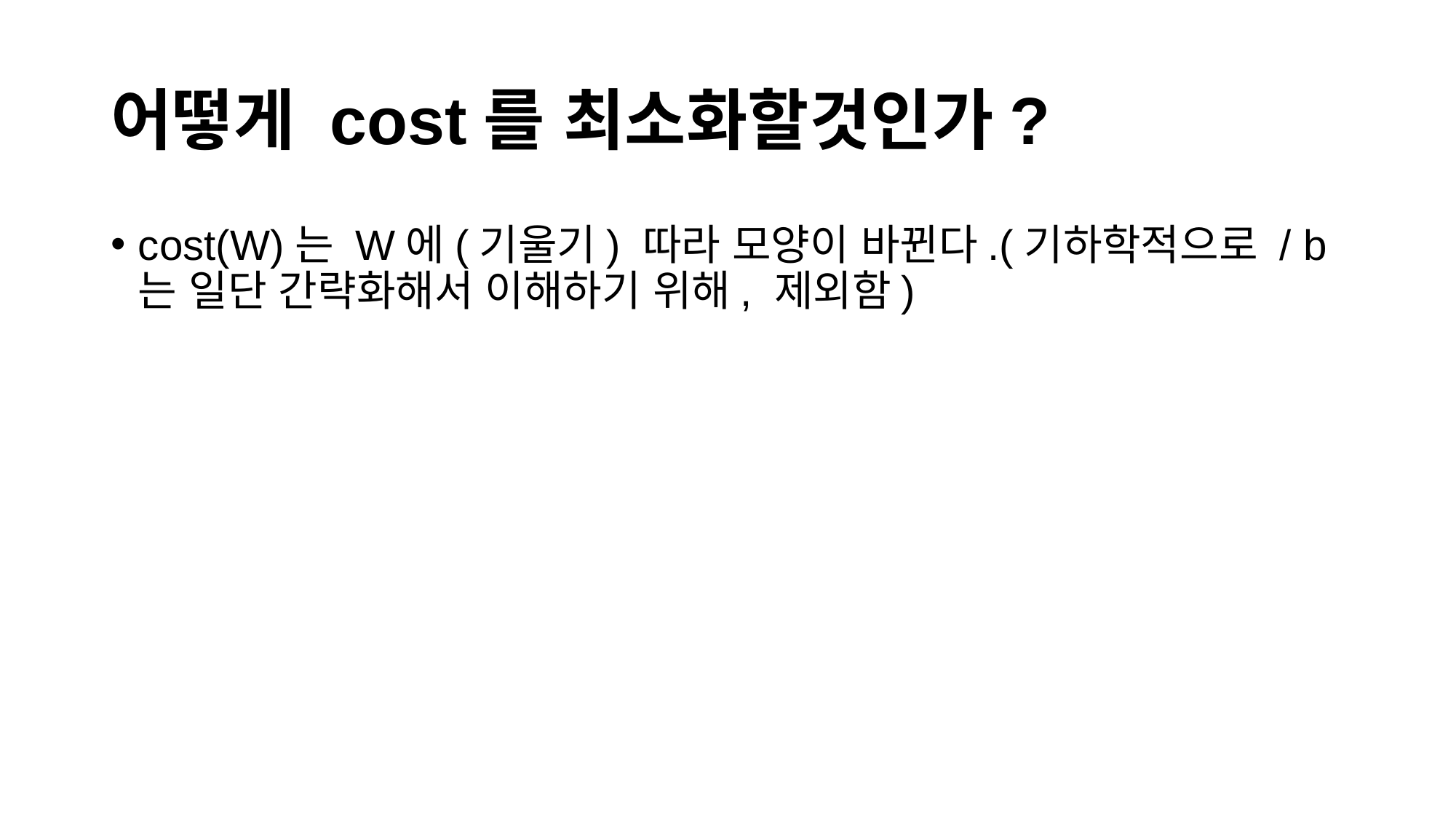

# 어떻게 cost를 최소화할것인가?
cost(W)는 W에(기울기) 따라 모양이 바뀐다.(기하학적으로 / b는 일단 간략화해서 이해하기 위해, 제외함)